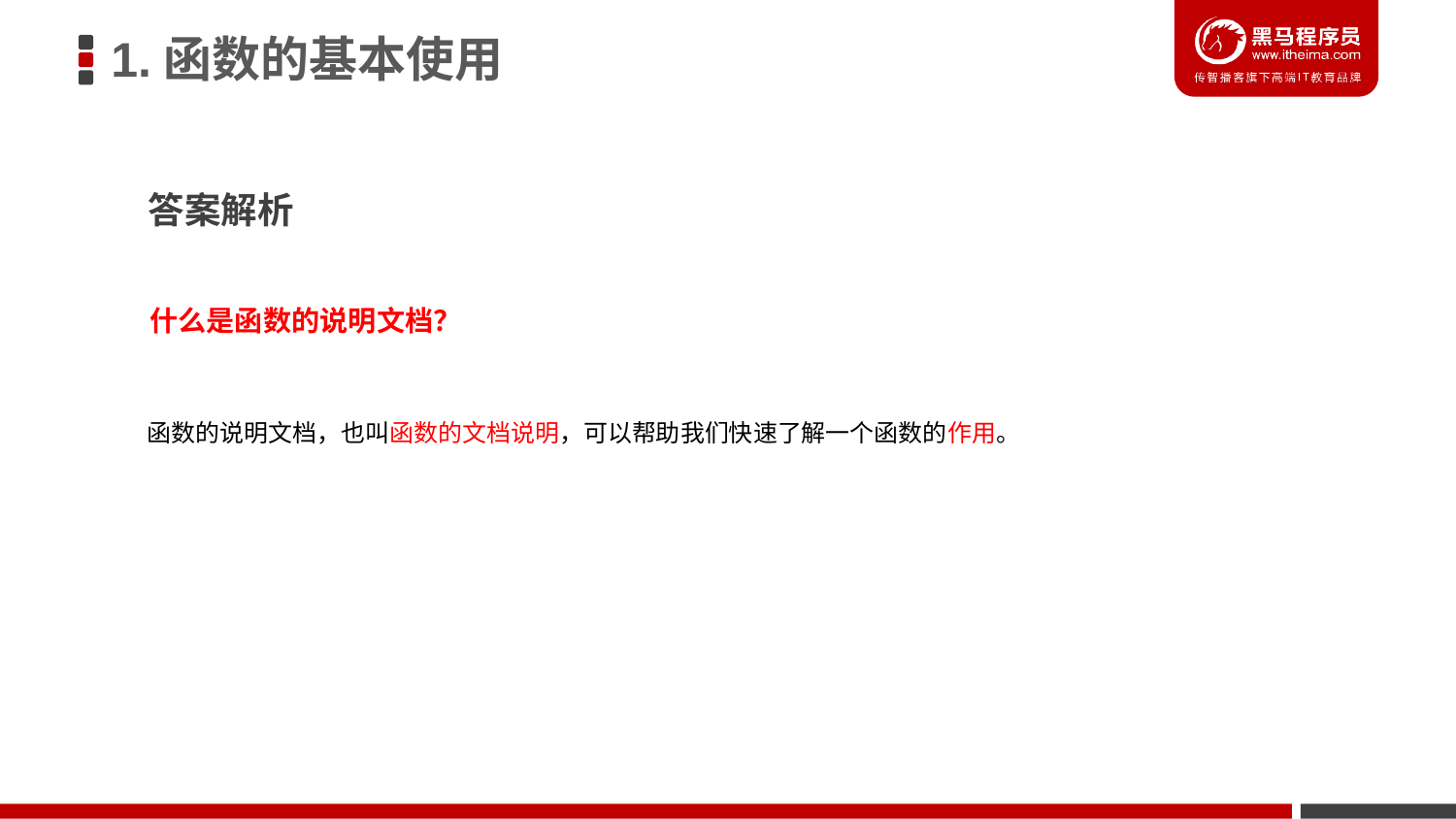

1.函数的基本使用
答案解析
什么是函数的说明文档？
函数的说明文档，也叫函数的文档说明，可以帮助我们快速了解一个函数的作用。